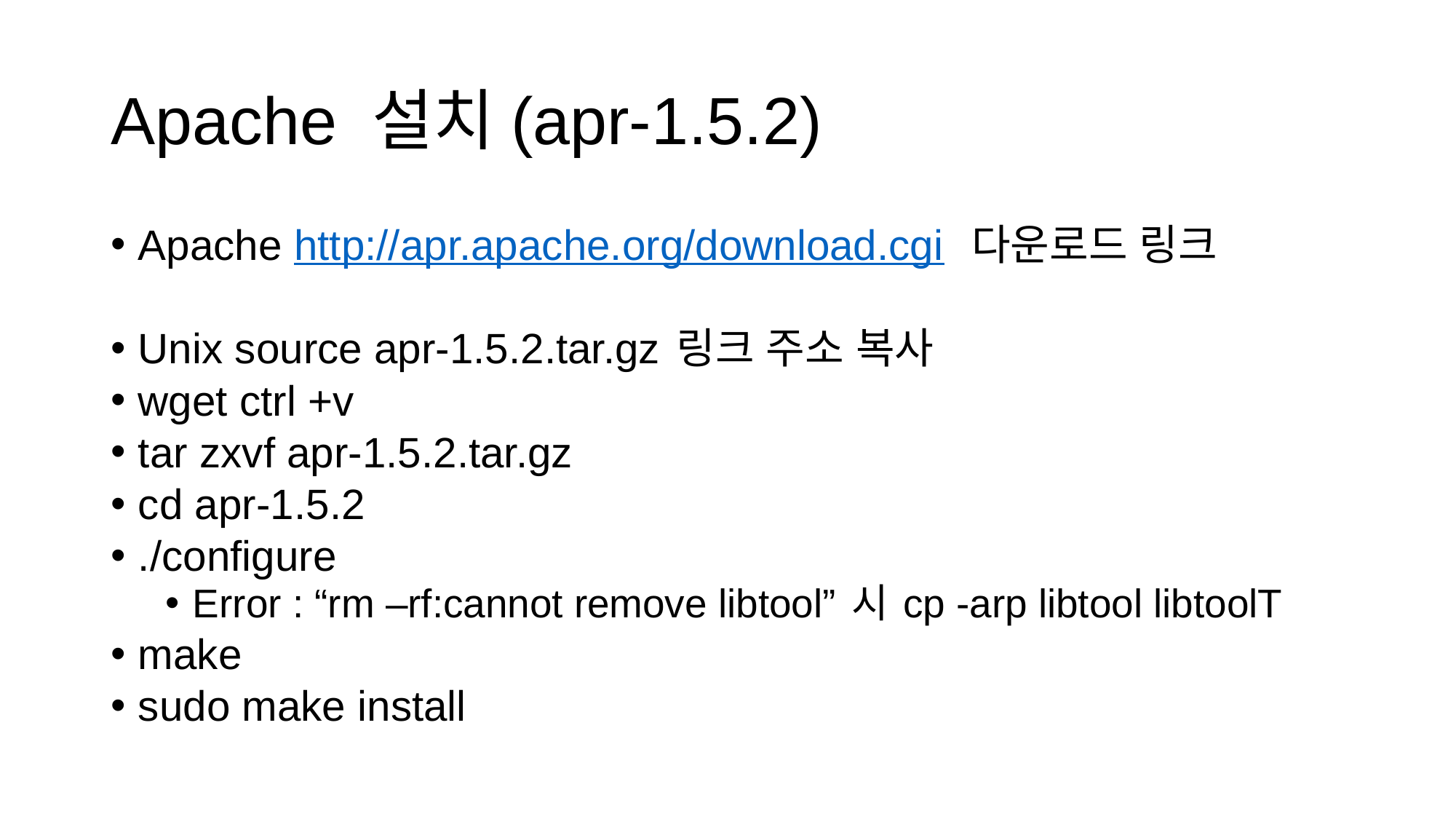

# Apache 설치(apr-1.5.2)
Apache http://apr.apache.org/download.cgi  다운로드 링크

Unix source apr-1.5.2.tar.gz 링크 주소 복사
wget ctrl +v
tar zxvf apr-1.5.2.tar.gz
cd apr-1.5.2
./configure
Error : “rm –rf:cannot remove libtool” 시 cp -arp libtool libtoolT
make
sudo make install